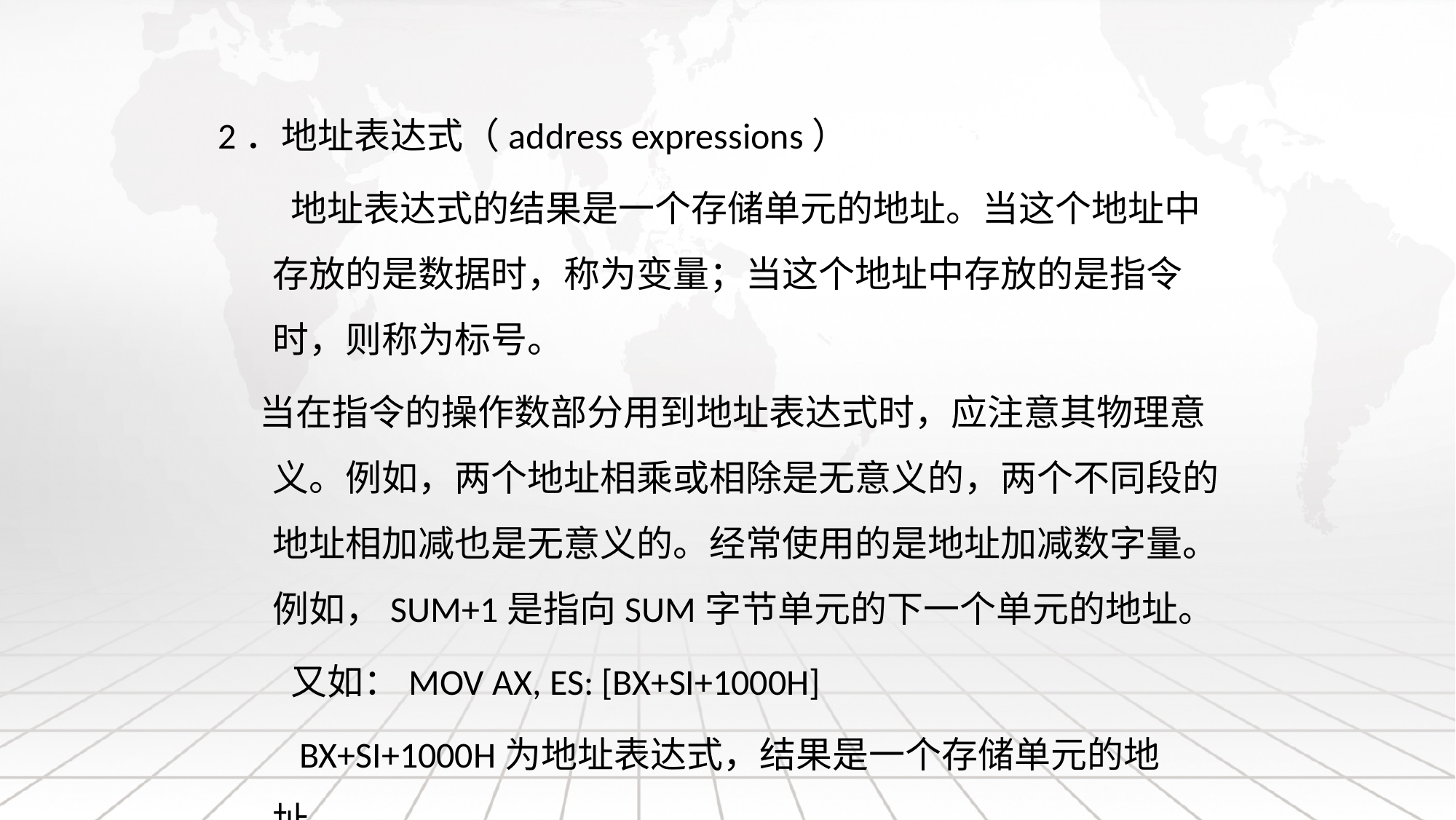

2．地址表达式（address expressions）
　　地址表达式的结果是一个存储单元的地址。当这个地址中存放的是数据时，称为变量；当这个地址中存放的是指令时，则称为标号。
    当在指令的操作数部分用到地址表达式时，应注意其物理意义。例如，两个地址相乘或相除是无意义的，两个不同段的地址相加减也是无意义的。经常使用的是地址加减数字量。例如，SUM+1是指向SUM字节单元的下一个单元的地址。
　　又如：MOV AX, ES: [BX+SI+1000H]
　　BX+SI+1000H为地址表达式，结果是一个存储单元的地址。